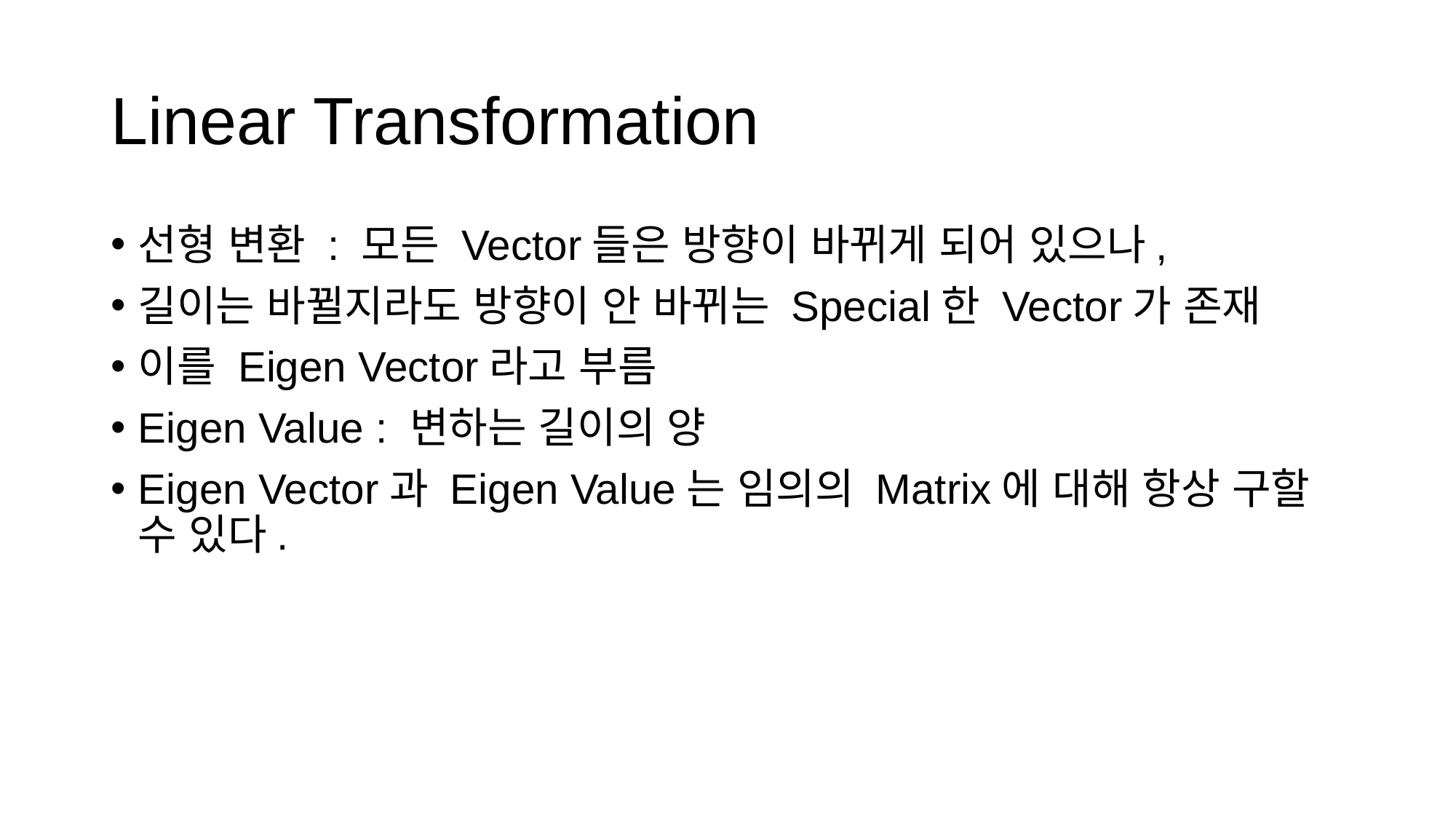

# Linear Transformation
선형 변환 : 모든 Vector들은 방향이 바뀌게 되어 있으나,
길이는 바뀔지라도 방향이 안 바뀌는 Special한 Vector가 존재
이를 Eigen Vector라고 부름
Eigen Value : 변하는 길이의 양
Eigen Vector과 Eigen Value는 임의의 Matrix에 대해 항상 구할 수 있다.